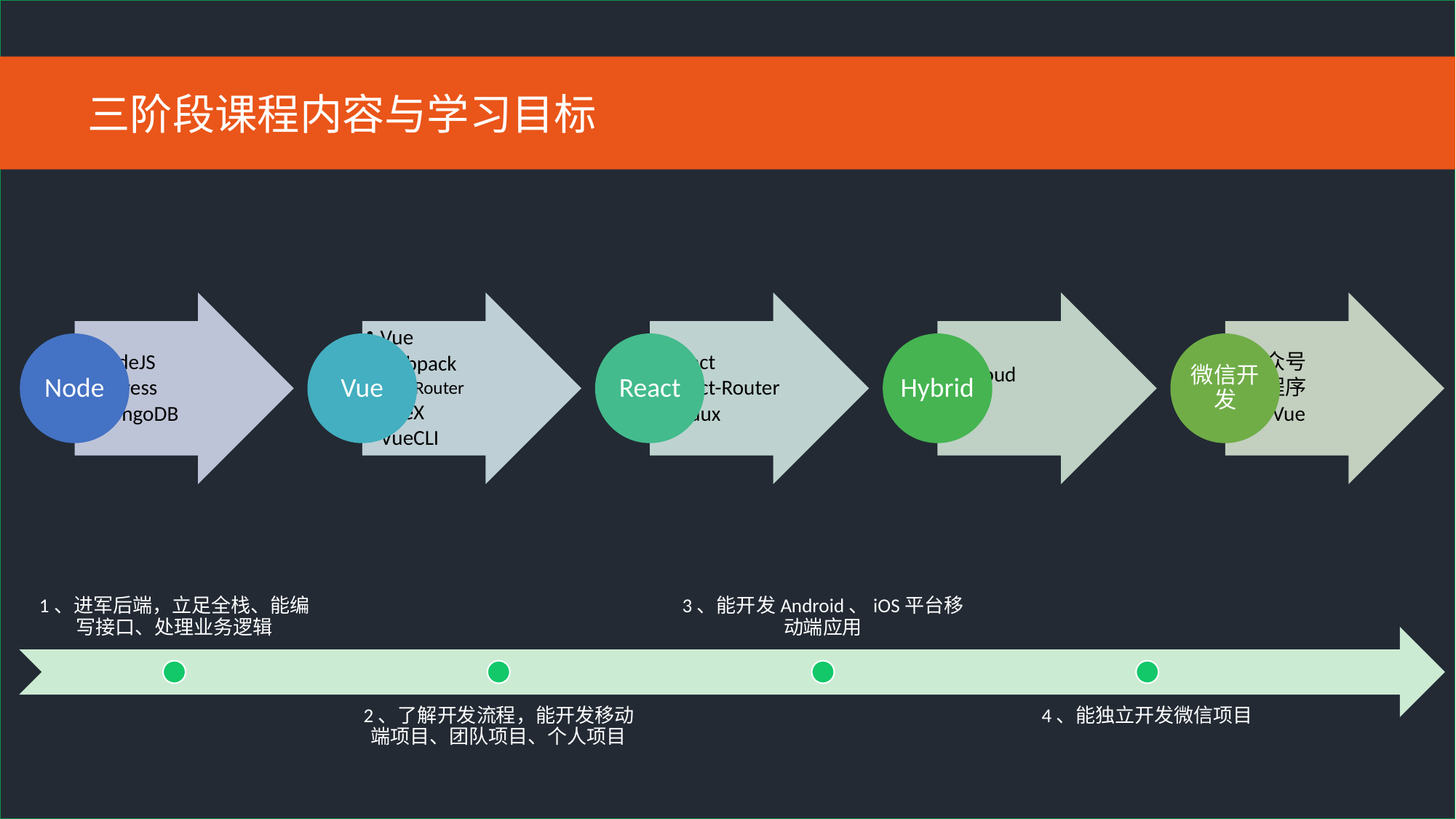

三阶段课程内容与学习目标
NodeJS
Express
MongoDB
Node
Vue
webpack
Vue-Router
VueX
VueCLI
Vue
React
React-Router
Redux
React
dCloud
RN
Hybrid
公众号
小程序
MPVue
微信开发
1、进军后端，立足全栈、能编写接口、处理业务逻辑
2、了解开发流程，能开发移动端项目、团队项目、个人项目
3、能开发Android、iOS平台移动端应用
4、能独立开发微信项目